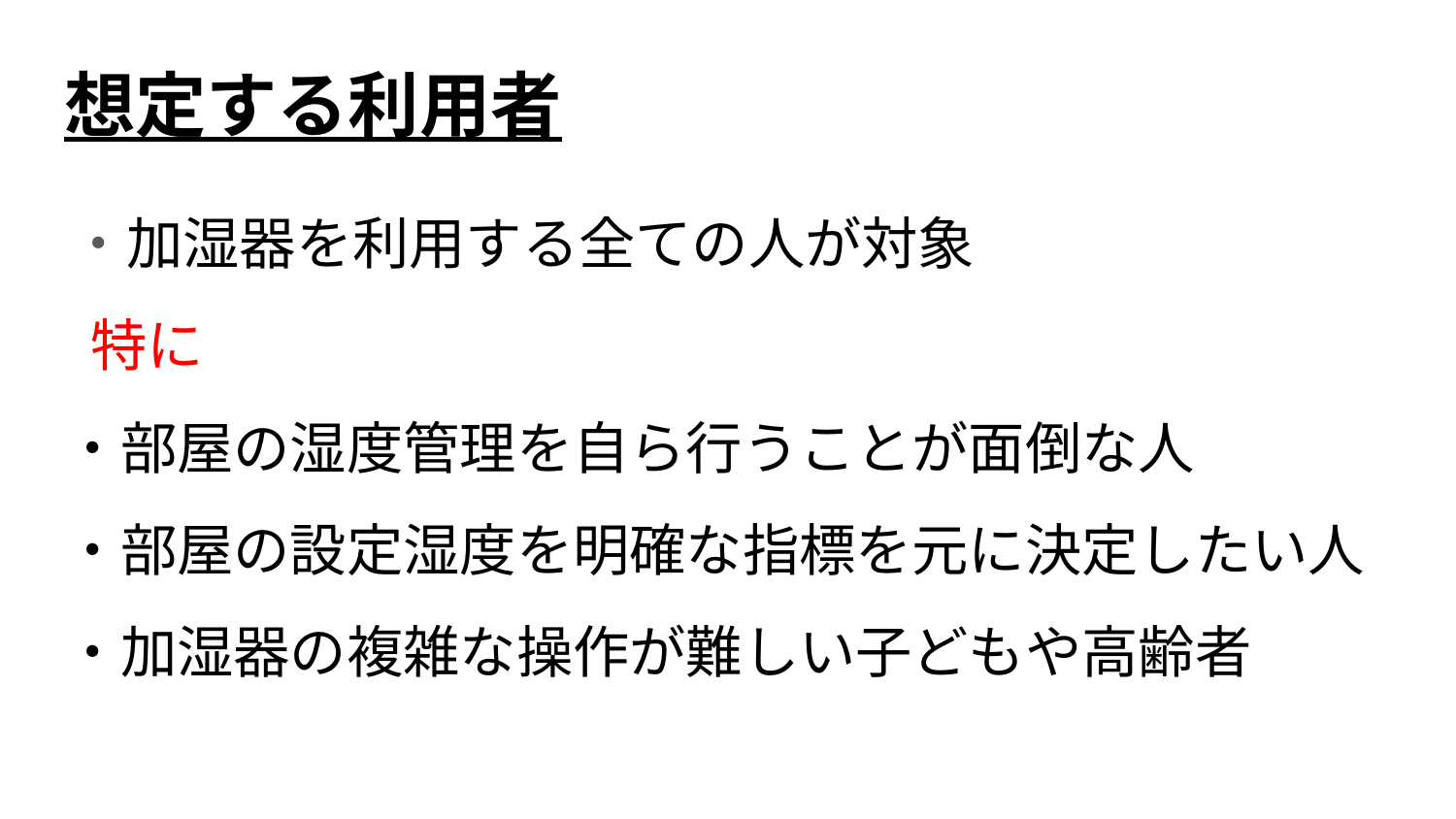

# 想定する利用者
​​​​​​​​・加湿器を利用する全ての人が対象
 特に
・部屋の湿度管理を自ら行うことが面倒な人
・部屋の設定湿度を明確な指標を元に決定したい人
・加湿器の複雑な操作が難しい子どもや高齢者